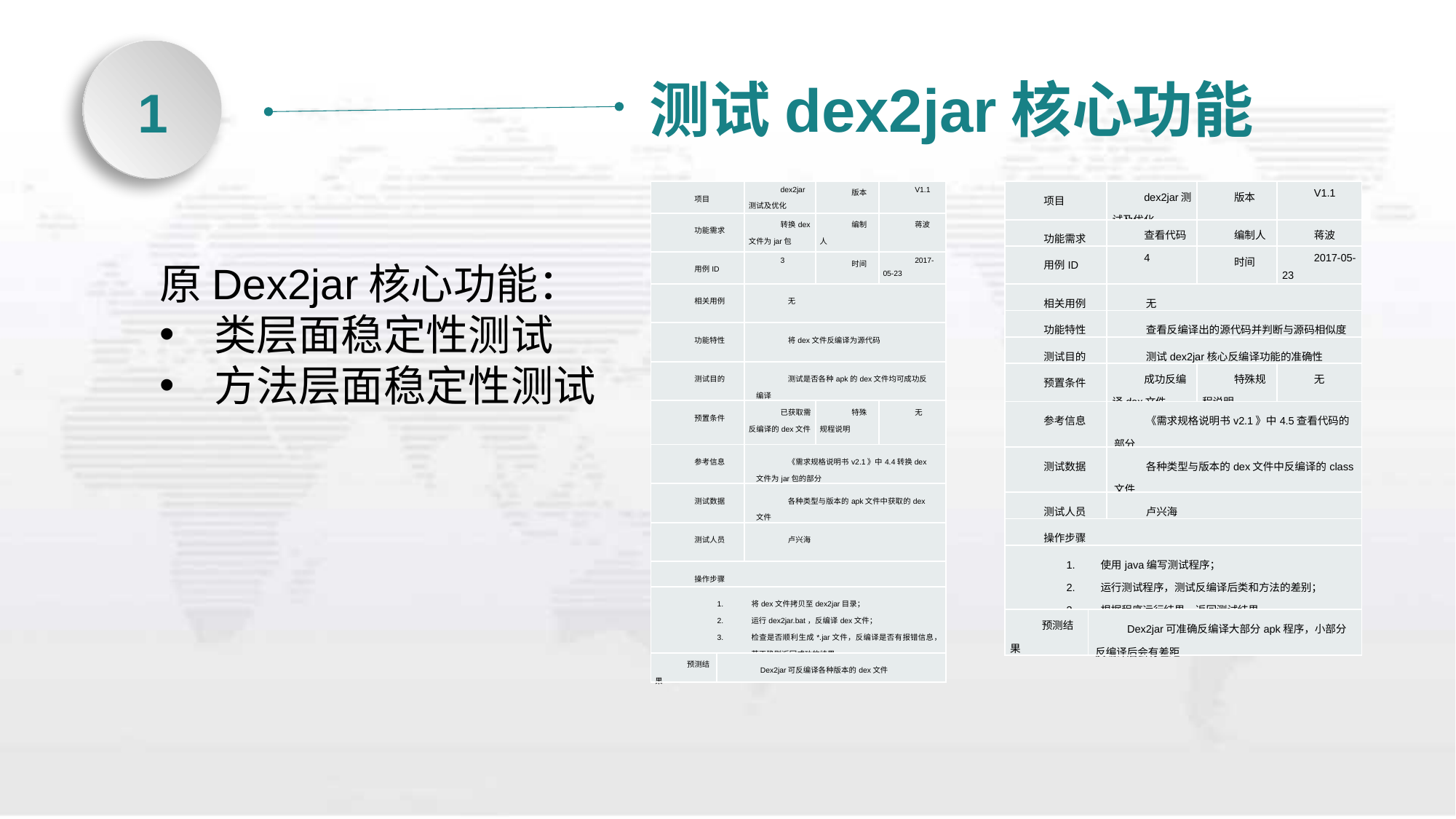

测试dex2jar核心功能
1
| 项目 |  | dex2jar测试及优化 | 版本 | V1.1 |
| --- | --- | --- | --- | --- |
| 功能需求 |  | 转换dex文件为jar包 | 编制人 | 蒋波 |
| 用例ID |  | 3 | 时间 | 2017-05-23 |
| 相关用例 |  | 无 |  |  |
| 功能特性 |  | 将dex文件反编译为源代码 |  |  |
| 测试目的 |  | 测试是否各种apk的dex文件均可成功反编译 |  |  |
| 预置条件 |  | 已获取需反编译的dex文件 | 特殊规程说明 | 无 |
| 参考信息 |  | 《需求规格说明书v2.1》中4.4转换dex文件为jar包的部分 |  |  |
| 测试数据 |  | 各种类型与版本的apk文件中获取的dex文件 |  |  |
| 测试人员 |  | 卢兴海 |  |  |
| 操作步骤 |  |  |  |  |
| 将dex文件拷贝至dex2jar目录； 运行dex2jar.bat，反编译dex文件； 检查是否顺利生成\*.jar文件，反编译是否有报错信息，若正确则返回成功的结果。 |  |  |  |  |
| 预测结果 | Dex2jar可反编译各种版本的dex文件 |  |  |  |
| 项目 |  | dex2jar测试及优化 | 版本 | V1.1 |
| --- | --- | --- | --- | --- |
| 功能需求 |  | 查看代码 | 编制人 | 蒋波 |
| 用例ID |  | 4 | 时间 | 2017-05-23 |
| 相关用例 |  | 无 |  |  |
| 功能特性 |  | 查看反编译出的源代码并判断与源码相似度 |  |  |
| 测试目的 |  | 测试dex2jar核心反编译功能的准确性 |  |  |
| 预置条件 |  | 成功反编译dex文件 | 特殊规程说明 | 无 |
| 参考信息 |  | 《需求规格说明书v2.1》中4.5查看代码的部分 |  |  |
| 测试数据 |  | 各种类型与版本的dex文件中反编译的class文件 |  |  |
| 测试人员 |  | 卢兴海 |  |  |
| 操作步骤 |  |  |  |  |
| 使用java编写测试程序； 运行测试程序，测试反编译后类和方法的差别； 根据程序运行结果，返回测试结果。 |  |  |  |  |
| 预测结果 | Dex2jar可准确反编译大部分apk程序，小部分反编译后会有差距 |  |  |  |
原Dex2jar核心功能：
类层面稳定性测试
方法层面稳定性测试